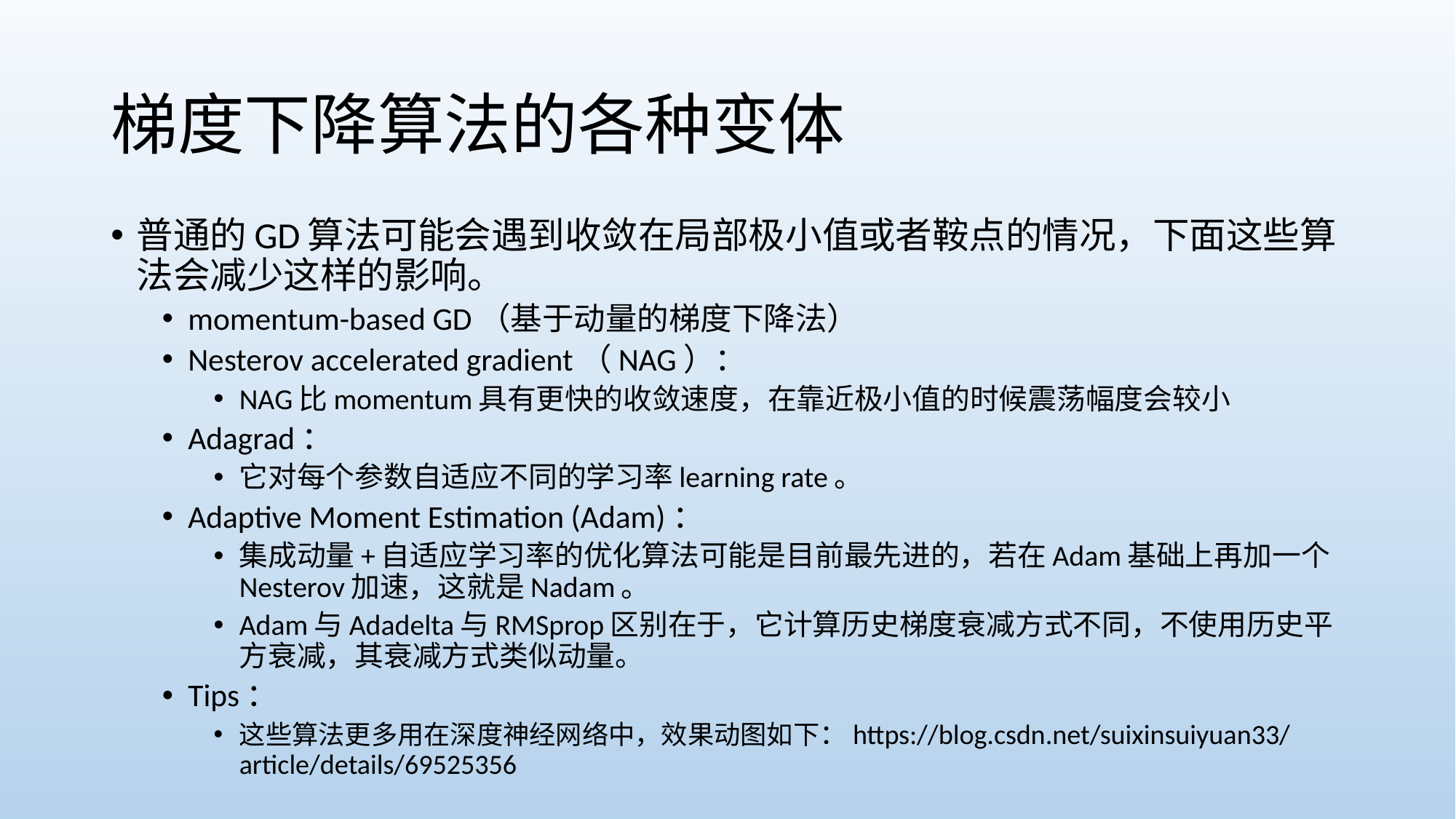

# 梯度下降算法的各种变体
普通的GD算法可能会遇到收敛在局部极小值或者鞍点的情况，下面这些算法会减少这样的影响。
momentum-based GD（基于动量的梯度下降法）
Nesterov accelerated gradient（NAG）：
NAG比momentum具有更快的收敛速度，在靠近极小值的时候震荡幅度会较小
Adagrad：
它对每个参数自适应不同的学习率learning rate。
Adaptive Moment Estimation (Adam)：
集成动量+自适应学习率的优化算法可能是目前最先进的，若在Adam基础上再加一个Nesterov加速，这就是Nadam。
Adam与Adadelta与RMSprop区别在于，它计算历史梯度衰减方式不同，不使用历史平方衰减，其衰减方式类似动量。
Tips：
这些算法更多用在深度神经网络中，效果动图如下：https://blog.csdn.net/suixinsuiyuan33/article/details/69525356